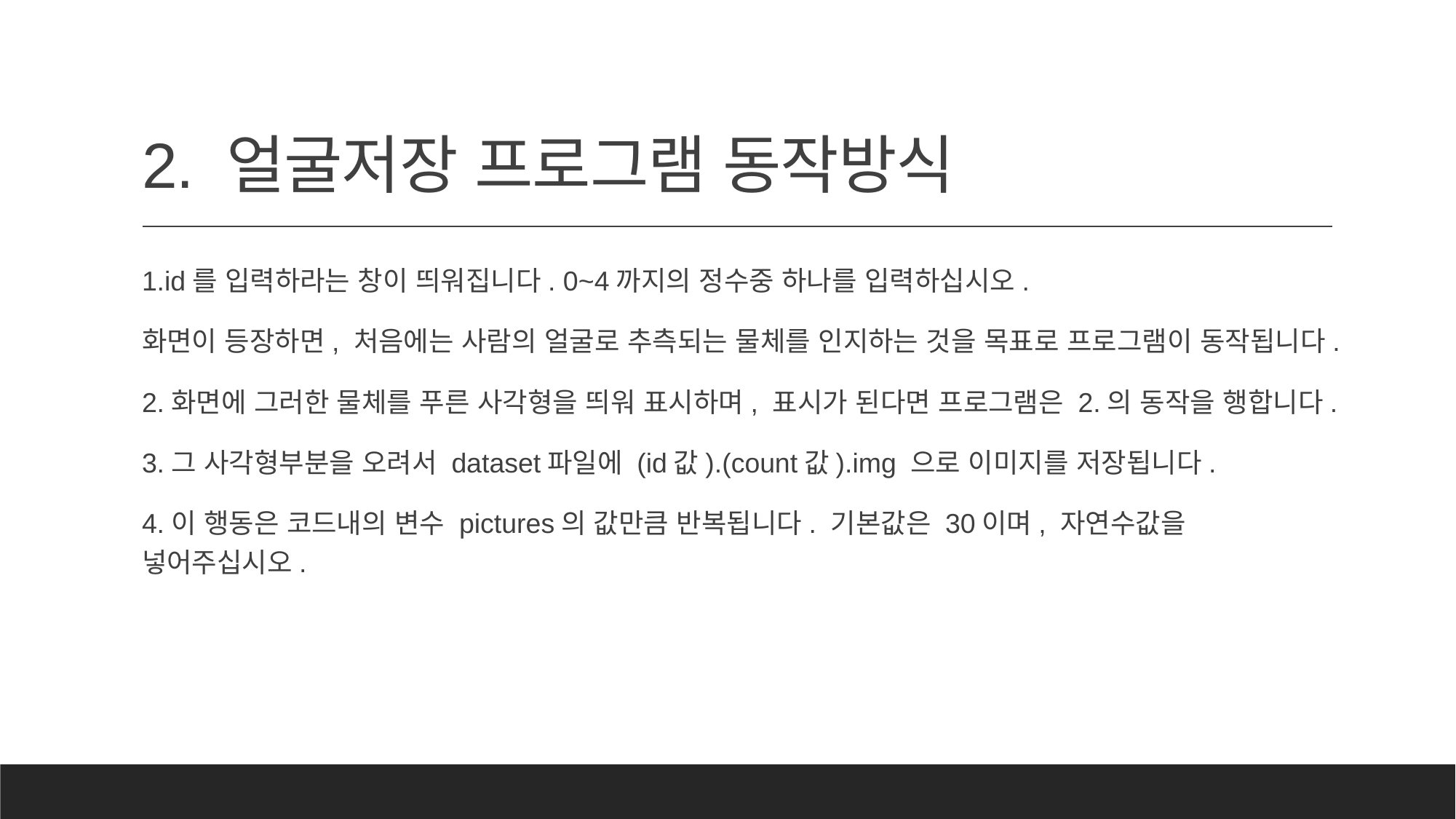

# 2. 얼굴저장 프로그램 동작방식
1.id를 입력하라는 창이 띄워집니다. 0~4까지의 정수중 하나를 입력하십시오.
화면이 등장하면, 처음에는 사람의 얼굴로 추측되는 물체를 인지하는 것을 목표로 프로그램이 동작됩니다.
2.화면에 그러한 물체를 푸른 사각형을 띄워 표시하며, 표시가 된다면 프로그램은 2.의 동작을 행합니다.
3.그 사각형부분을 오려서 dataset파일에 (id값).(count값).img 으로 이미지를 저장됩니다.
4.이 행동은 코드내의 변수 pictures의 값만큼 반복됩니다. 기본값은 30이며, 자연수값을 넣어주십시오.